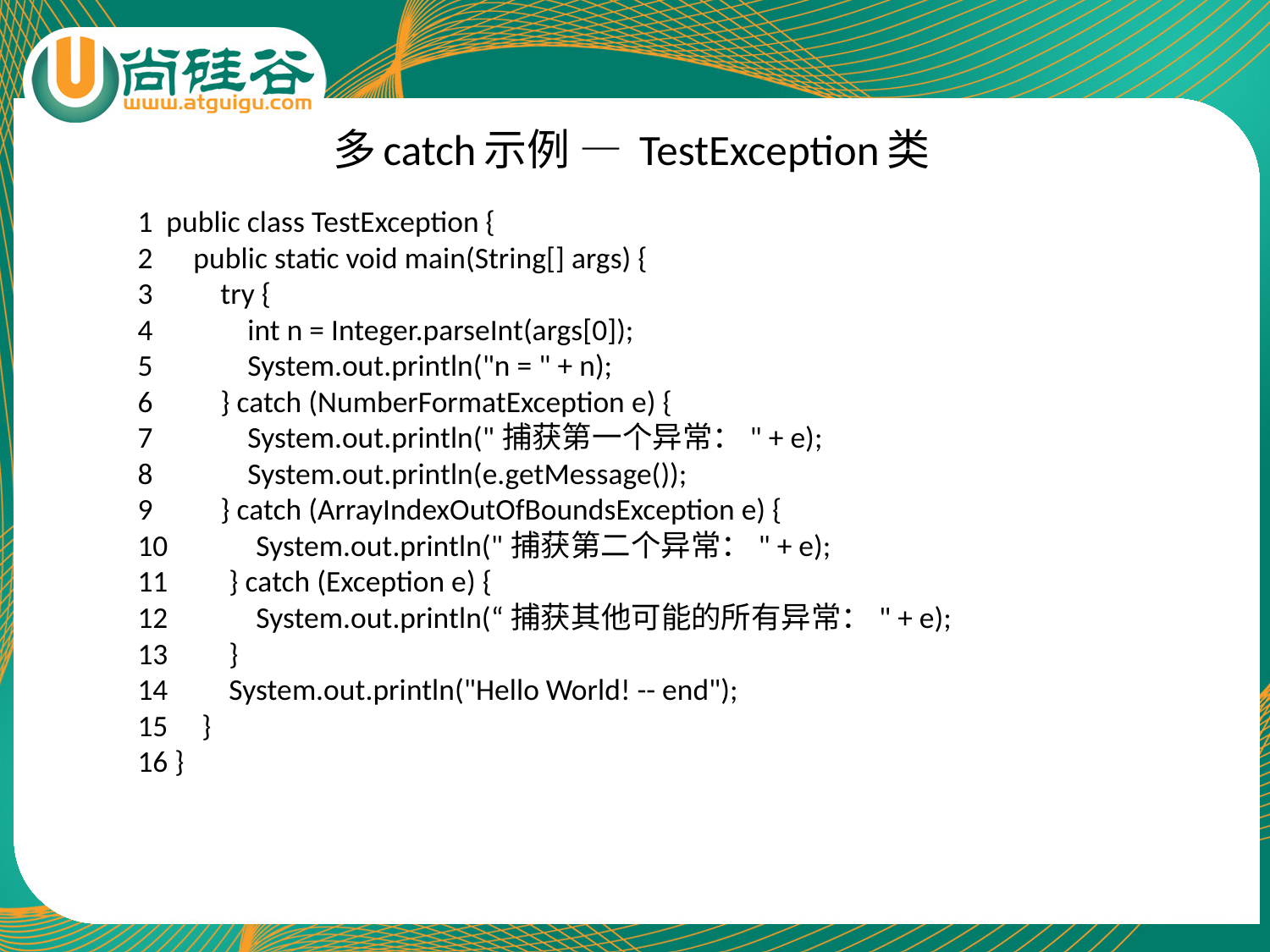

# 多catch示例 — TestException类
1  public class TestException {
2      public static void main(String[] args) {
3          try {
4              int n = Integer.parseInt(args[0]);
5              System.out.println("n = " + n);
6          } catch (NumberFormatException e) {
7              System.out.println("捕获第一个异常：" + e);
8              System.out.println(e.getMessage());
9          } catch (ArrayIndexOutOfBoundsException e) {
10             System.out.println("捕获第二个异常：" + e);
11         } catch (Exception e) {
12             System.out.println(“捕获其他可能的所有异常：" + e);
13         }
14         System.out.println("Hello World! -- end");
15     }
16 }